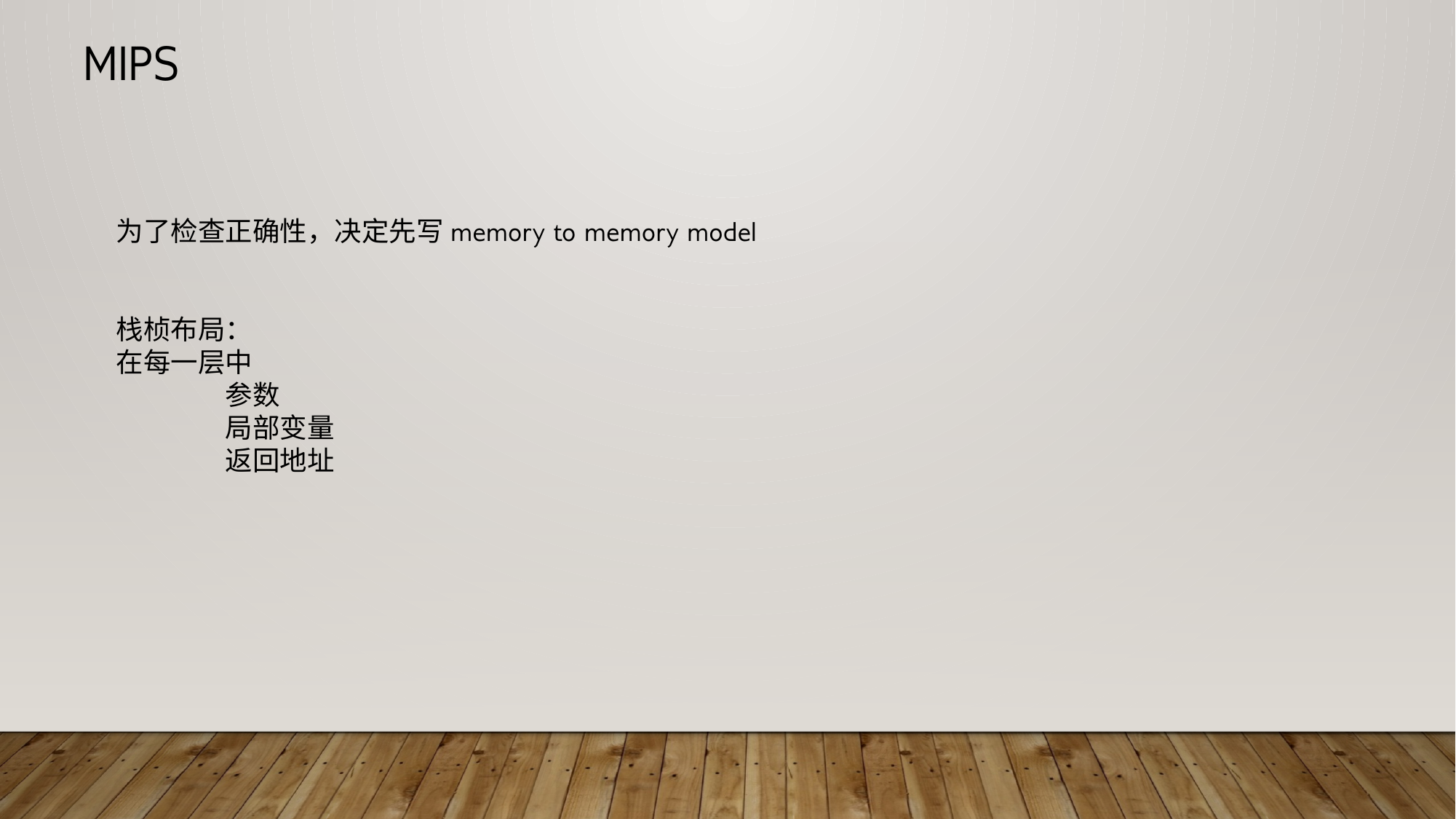

# MIPS
为了检查正确性，决定先写memory to memory model

栈桢布局：
在每一层中
	参数
	局部变量
	返回地址